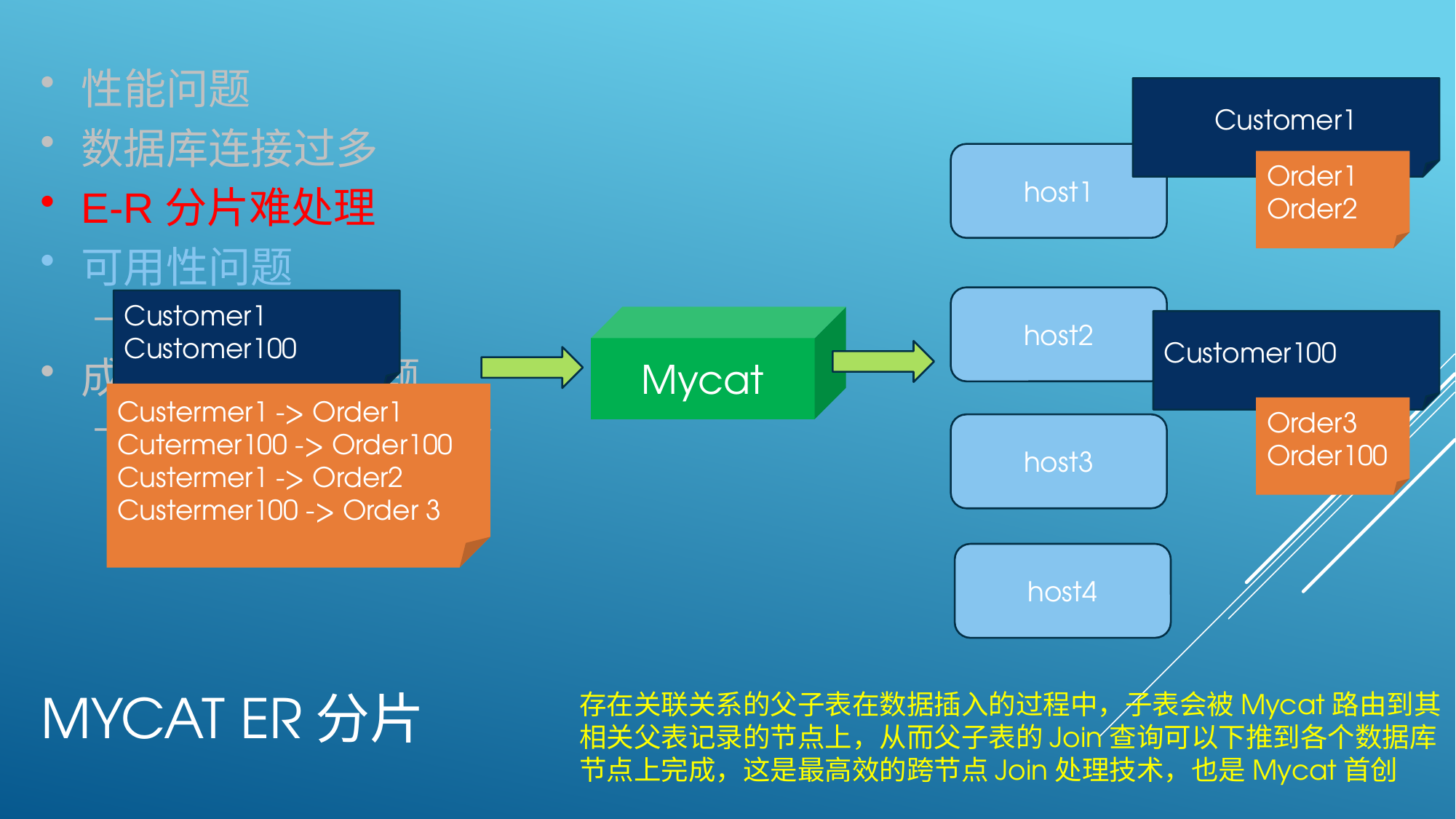

性能问题
数据库连接过多
E-R分片难处理
可用性问题
Standby切换故障
成本和伸缩性问题
依赖高成本的硬件设备

Customer1
host1
Order1
Order2
host2
Customer1
Customer100
Mycat
Customer100

Custermer1 -> Order1
Cutermer100 -> Order100
Custermer1 -> Order2
Custermer100 -> Order 3
Order3
Order100
host3
host4
# Mycat ER分片
存在关联关系的父子表在数据插入的过程中，子表会被Mycat路由到其相关父表记录的节点上，从而父子表的Join查询可以下推到各个数据库节点上完成，这是最高效的跨节点Join处理技术，也是Mycat首创